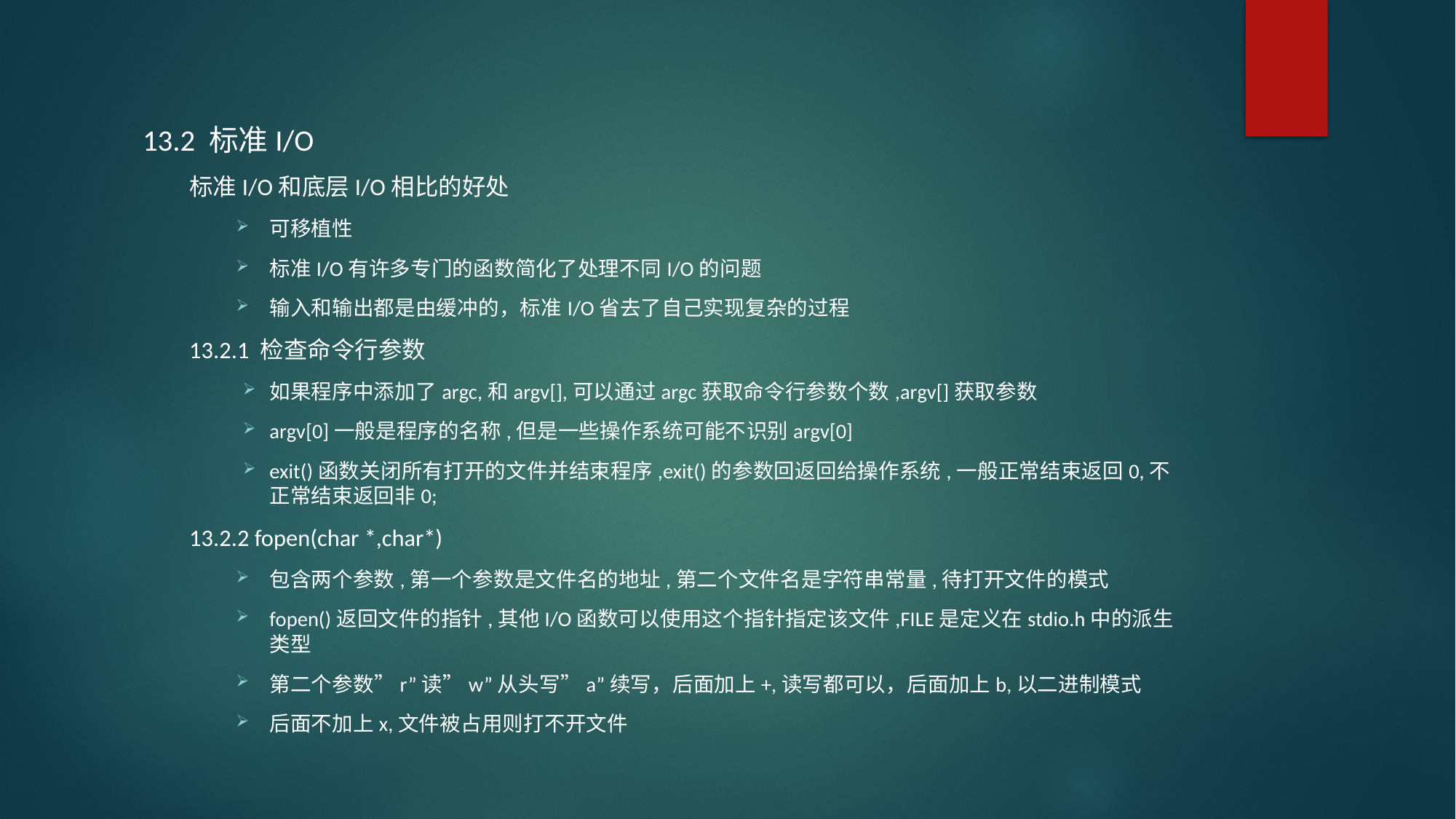

13.2 标准I/O
标准I/O和底层I/O相比的好处
可移植性
标准I/O有许多专门的函数简化了处理不同I/O的问题
输入和输出都是由缓冲的，标准I/O省去了自己实现复杂的过程
13.2.1 检查命令行参数
如果程序中添加了argc,和argv[],可以通过argc获取命令行参数个数,argv[]获取参数
argv[0]一般是程序的名称,但是一些操作系统可能不识别argv[0]
exit()函数关闭所有打开的文件并结束程序,exit()的参数回返回给操作系统,一般正常结束返回0,不正常结束返回非0;
13.2.2 fopen(char *,char*)
包含两个参数,第一个参数是文件名的地址,第二个文件名是字符串常量,待打开文件的模式
fopen()返回文件的指针,其他I/O函数可以使用这个指针指定该文件,FILE是定义在stdio.h中的派生类型
第二个参数”r”读”w”从头写”a”续写，后面加上+,读写都可以，后面加上b,以二进制模式
后面不加上x,文件被占用则打不开文件